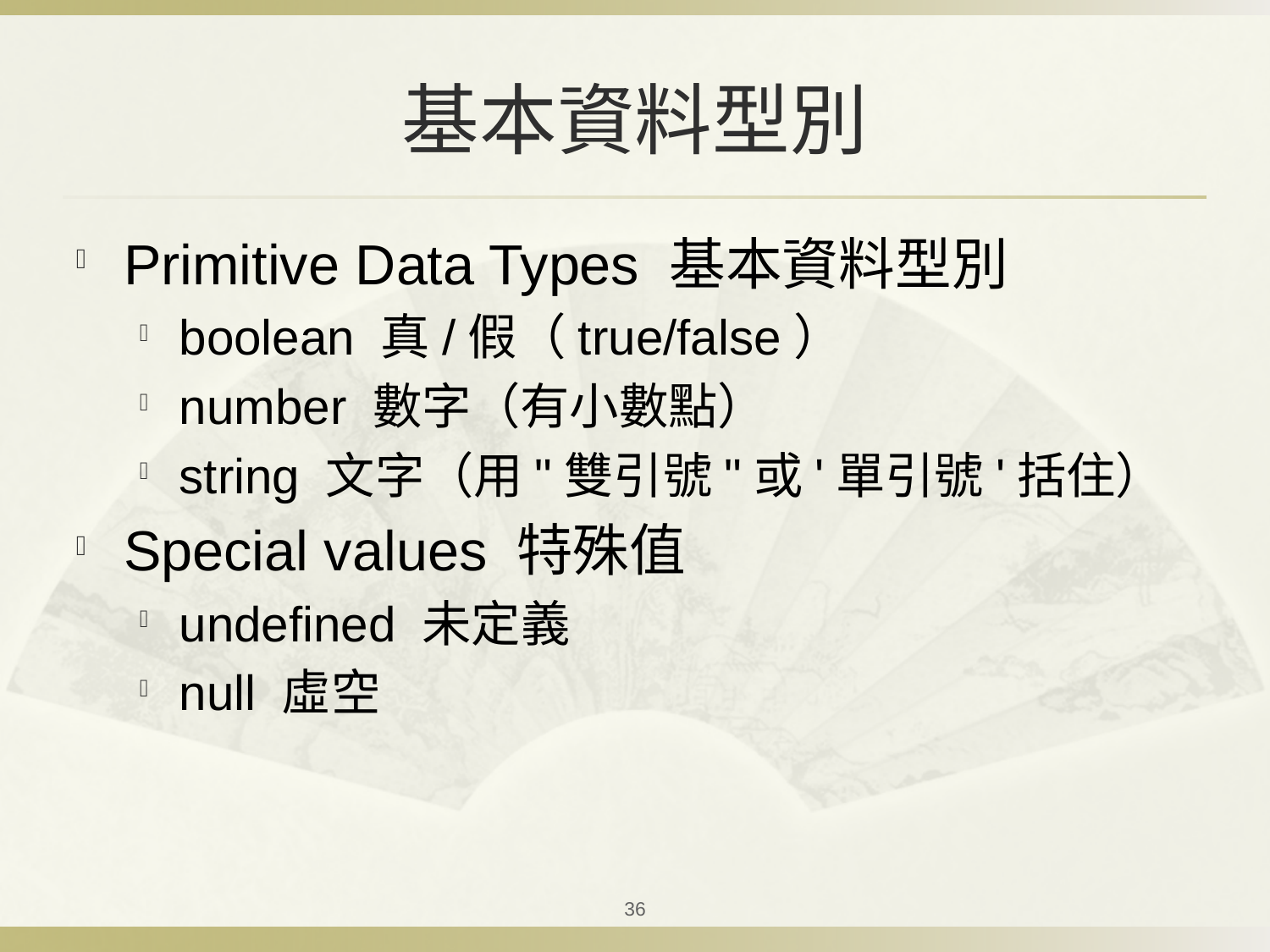

# 基本資料型別
Primitive Data Types 基本資料型別
boolean 真/假（true/false）
number 數字（有小數點）
string 文字（用"雙引號"或'單引號'括住）
Special values 特殊值
undefined 未定義
null 虛空
36